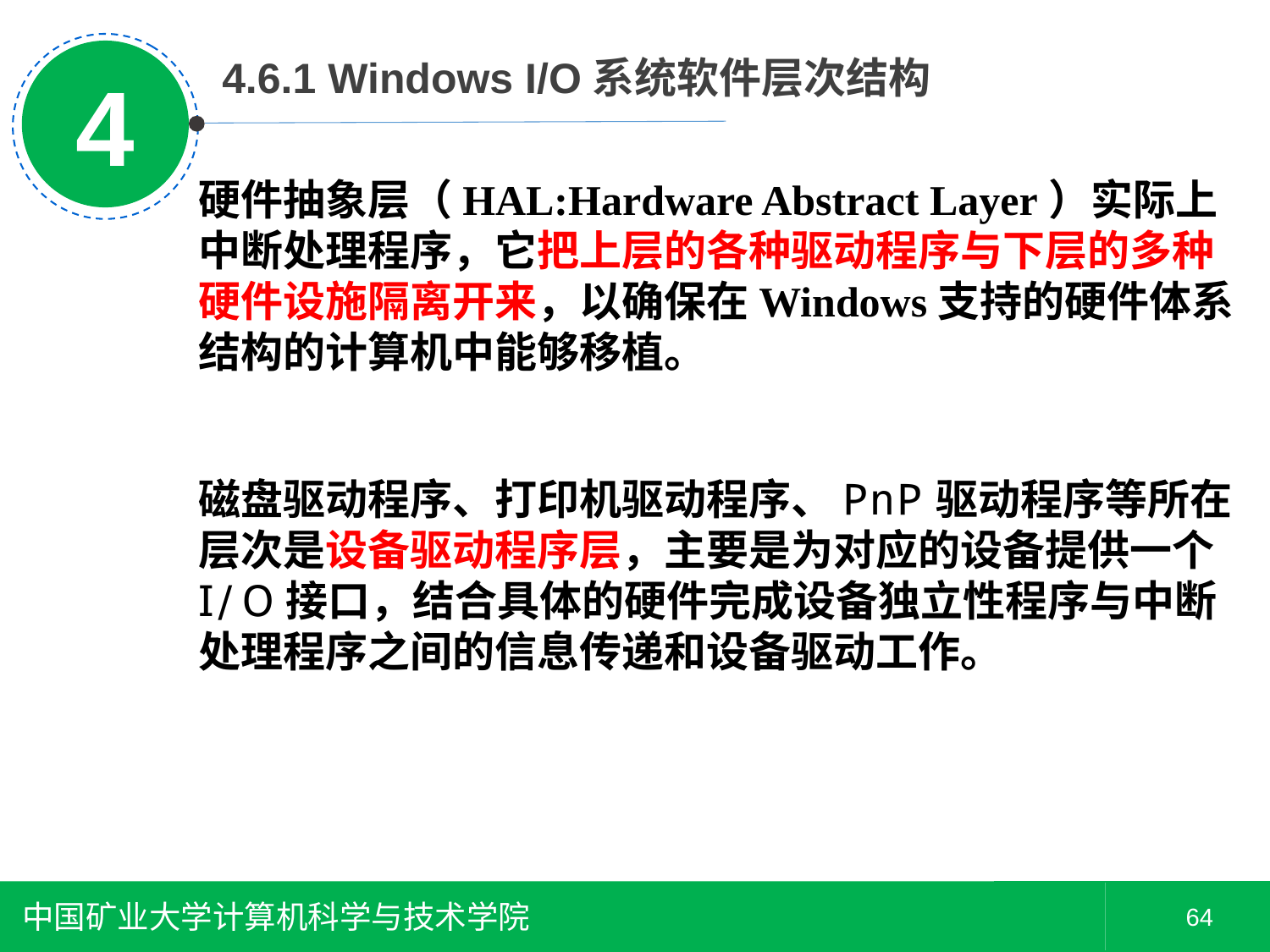

4
  4.6.1 Windows I/O系统软件层次结构

硬件抽象层（HAL:Hardware Abstract Layer）实际上中断处理程序，它把上层的各种驱动程序与下层的多种硬件设施隔离开来，以确保在Windows支持的硬件体系结构的计算机中能够移植。
磁盘驱动程序、打印机驱动程序、PnP驱动程序等所在层次是设备驱动程序层，主要是为对应的设备提供一个I/O接口，结合具体的硬件完成设备独立性程序与中断处理程序之间的信息传递和设备驱动工作。